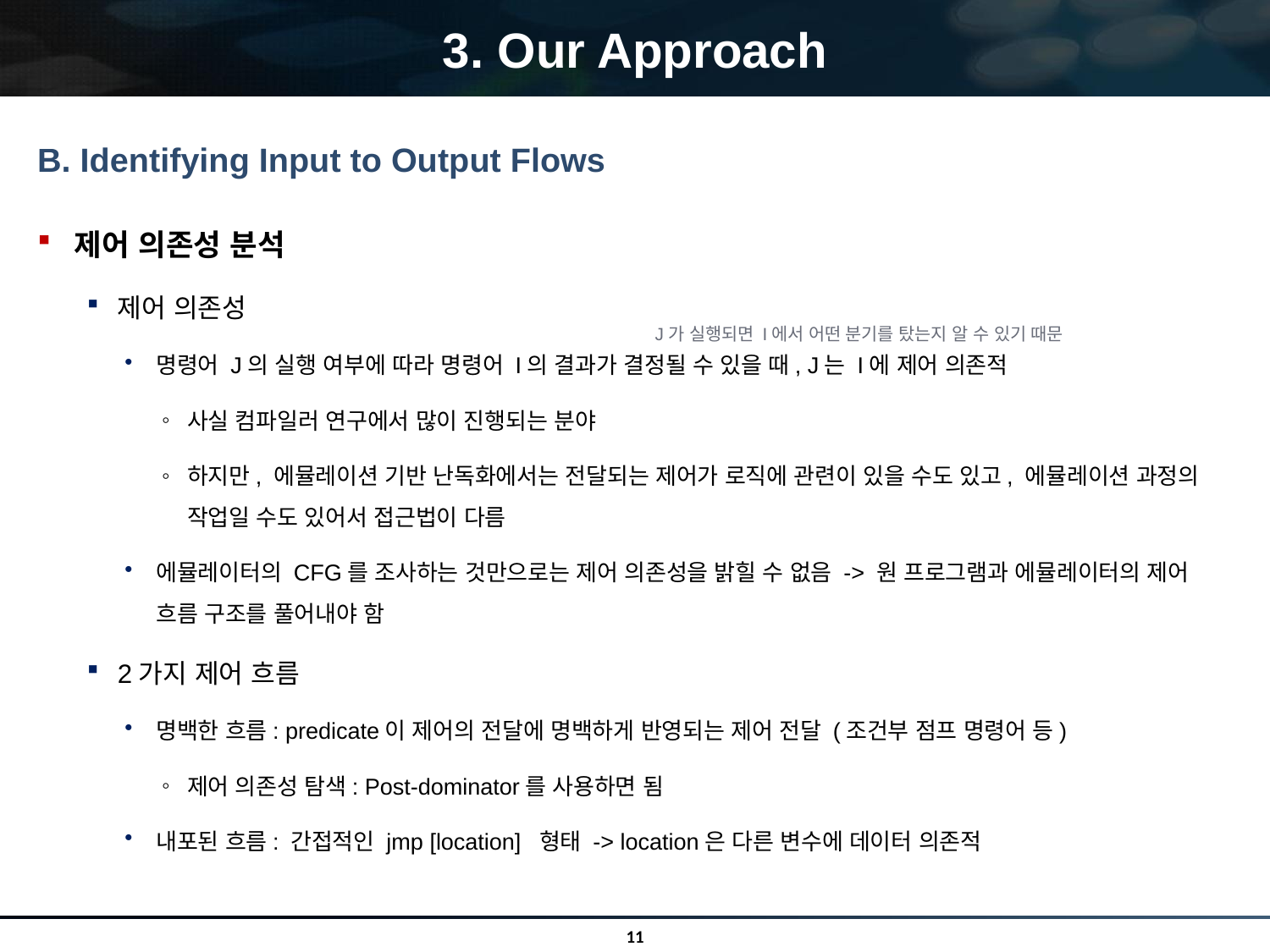

# 3. Our Approach
B. Identifying Input to Output Flows
제어 의존성 분석
제어 의존성
명령어 J의 실행 여부에 따라 명령어 I의 결과가 결정될 수 있을 때, J는 I에 제어 의존적
사실 컴파일러 연구에서 많이 진행되는 분야
하지만, 에뮬레이션 기반 난독화에서는 전달되는 제어가 로직에 관련이 있을 수도 있고, 에뮬레이션 과정의 작업일 수도 있어서 접근법이 다름
에뮬레이터의 CFG를 조사하는 것만으로는 제어 의존성을 밝힐 수 없음 -> 원 프로그램과 에뮬레이터의 제어 흐름 구조를 풀어내야 함
2가지 제어 흐름
명백한 흐름: predicate이 제어의 전달에 명백하게 반영되는 제어 전달 (조건부 점프 명령어 등)
제어 의존성 탐색: Post-dominator를 사용하면 됨
내포된 흐름: 간접적인 jmp [location]  형태 -> location은 다른 변수에 데이터 의존적

J가 실행되면 I에서 어떤 분기를 탔는지 알 수 있기 때문